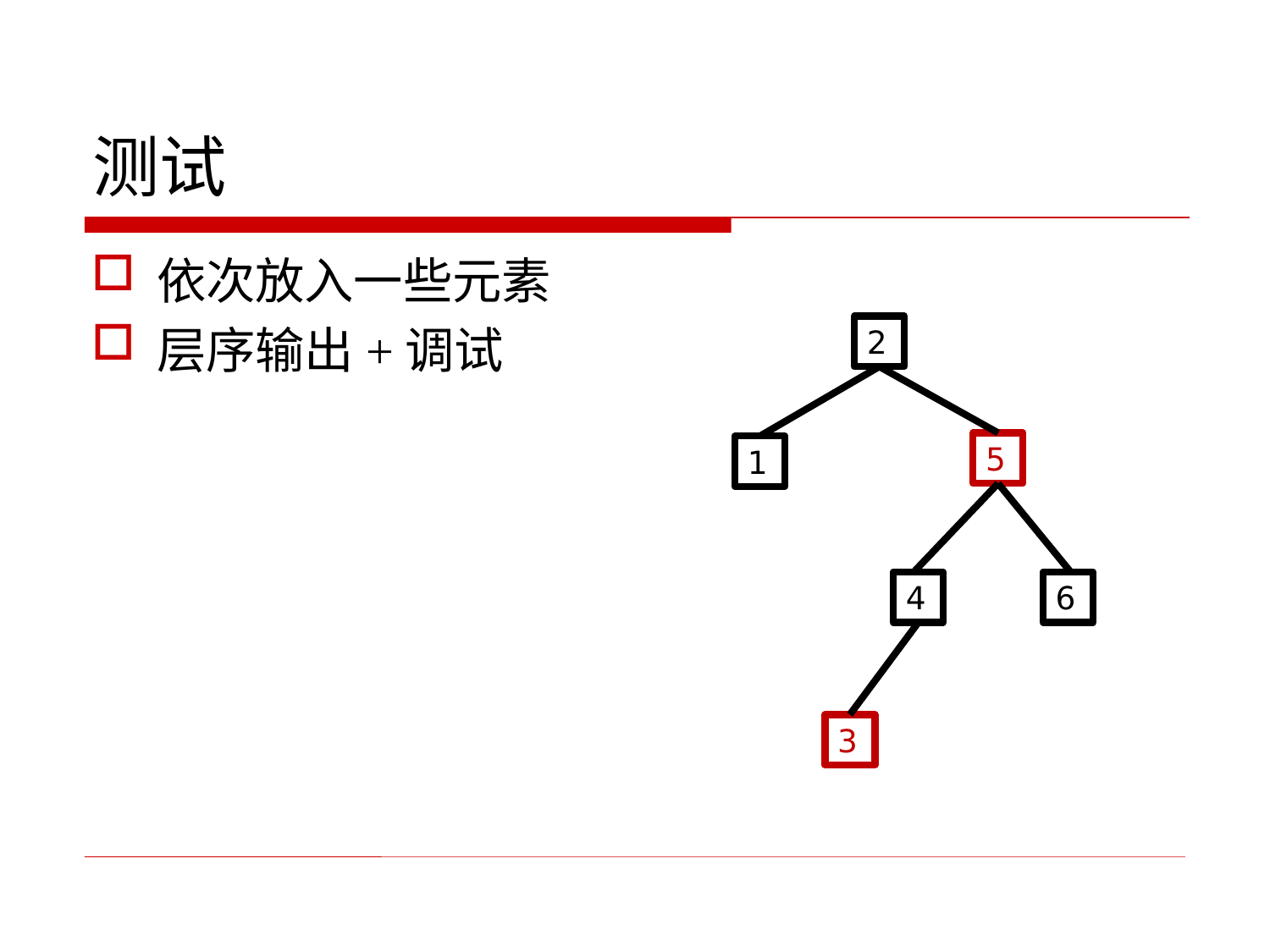

# 测试
依次放入一些元素
层序输出+调试

2
5
1
4
6
3